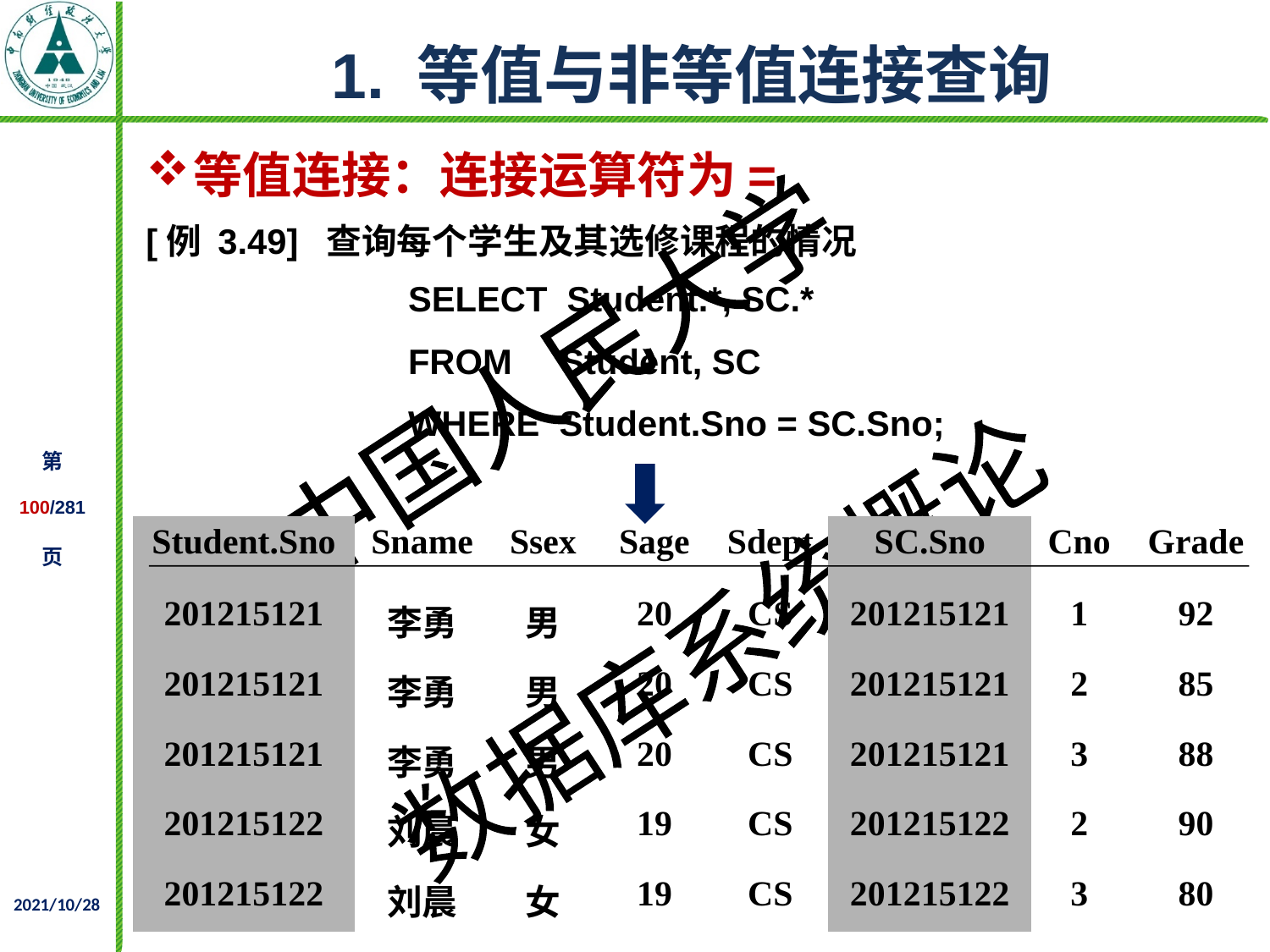

# 1. 等值与非等值连接查询
等值连接：连接运算符为=
[例 3.49]  查询每个学生及其选修课程的情况
		         SELECT  Student.*, SC.*
		         FROM     Student, SC
		         WHERE  Student.Sno = SC.Sno;

| Student.Sno | Sname | Ssex | Sage | Sdept | SC.Sno | Cno | Grade |
| --- | --- | --- | --- | --- | --- | --- | --- |
| 201215121 | 李勇 | 男 | 20 | CS | 201215121 | 1 | 92 |
| 201215121 | 李勇 | 男 | 20 | CS | 201215121 | 2 | 85 |
| 201215121 | 李勇 | 男 | 20 | CS | 201215121 | 3 | 88 |
| 201215122 | 刘晨 | 女 | 19 | CS | 201215122 | 2 | 90 |
| 201215122 | 刘晨 | 女 | 19 | CS | 201215122 | 3 | 80 |

2021/10/28